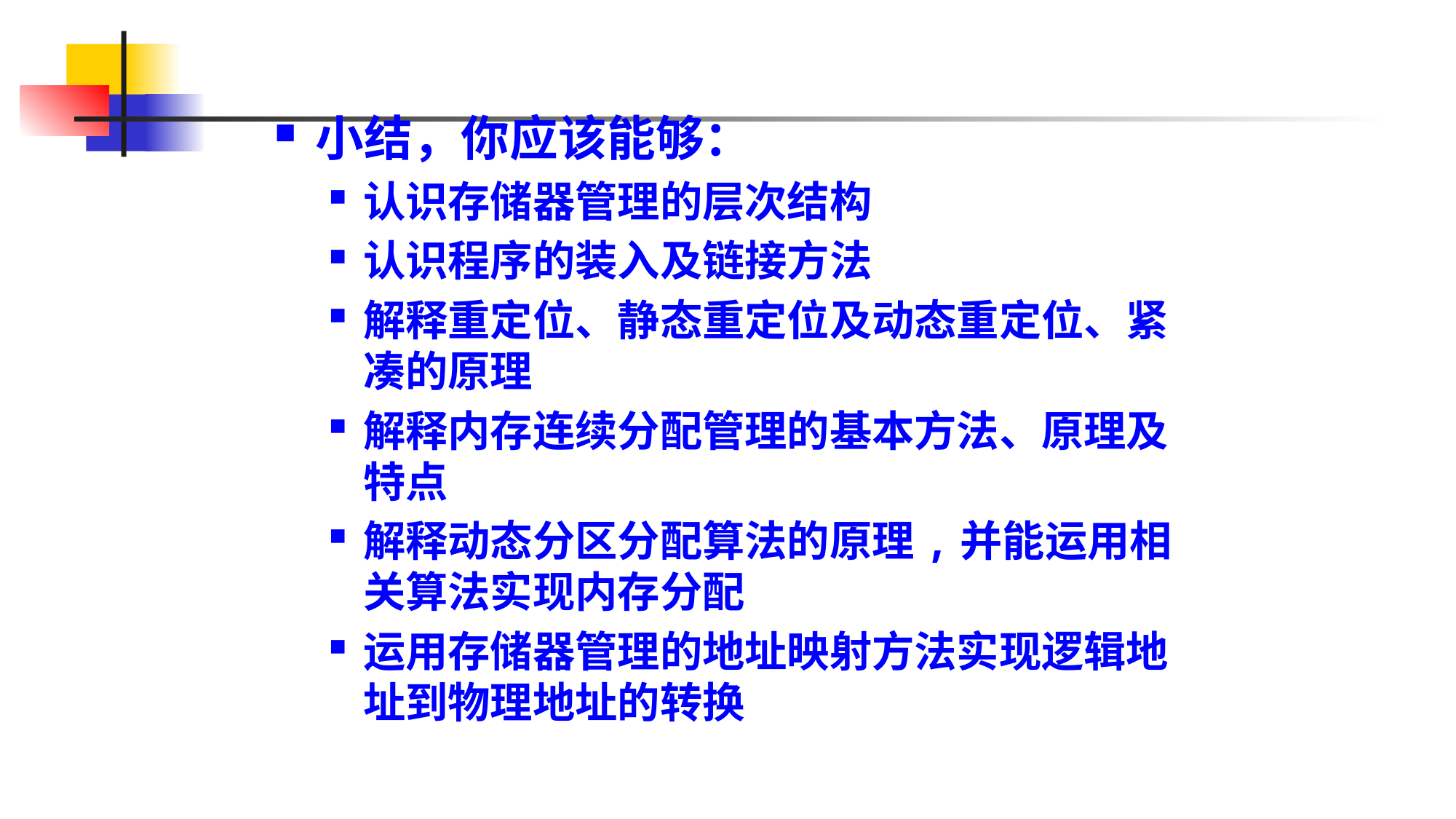

小结，你应该能够：
认识存储器管理的层次结构
认识程序的装入及链接方法
解释重定位、静态重定位及动态重定位、紧凑的原理
解释内存连续分配管理的基本方法、原理及特点
解释动态分区分配算法的原理,并能运用相关算法实现内存分配
运用存储器管理的地址映射方法实现逻辑地址到物理地址的转换